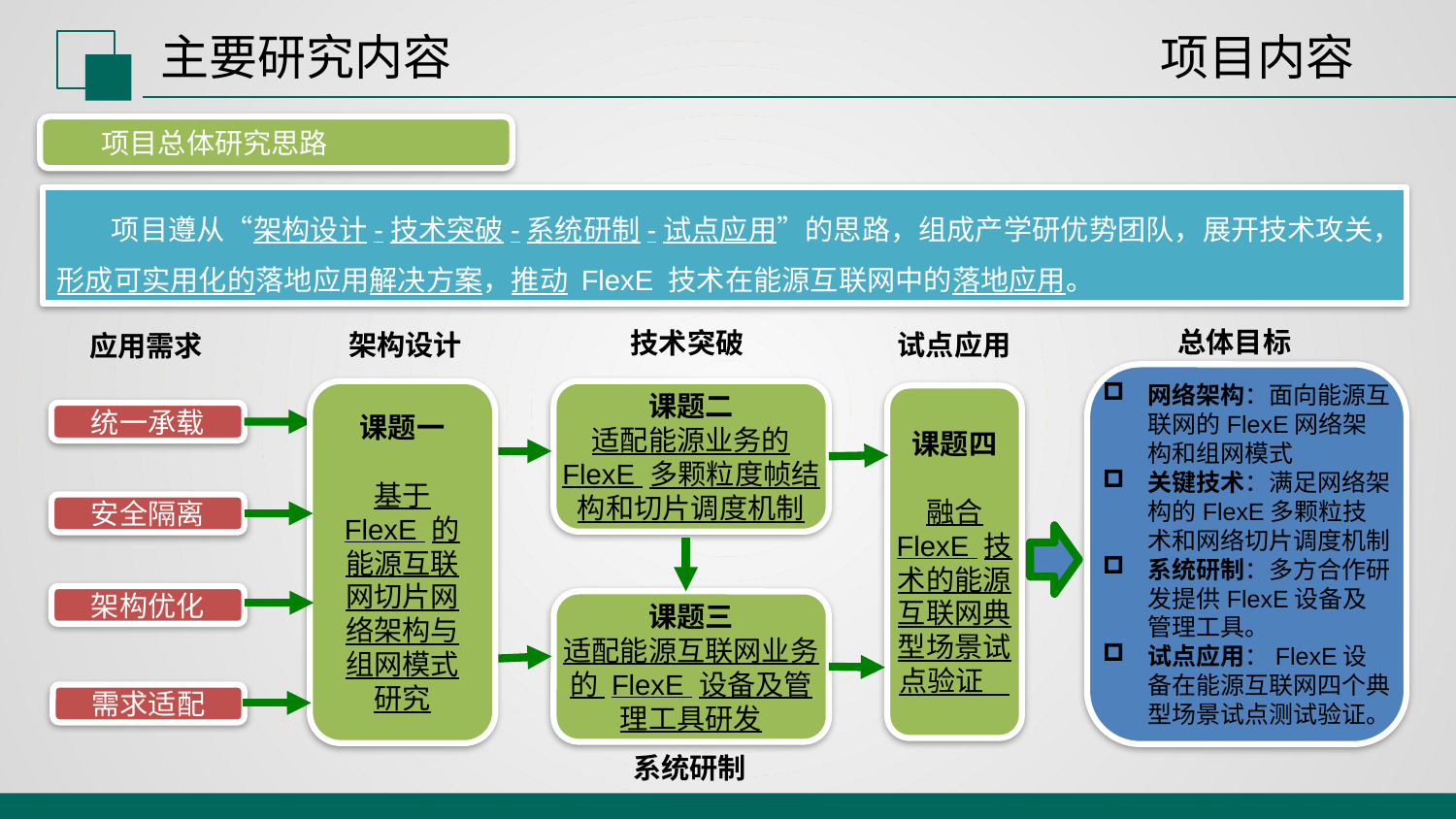

主要研究内容
项目内容
      项目总体研究思路
项目遵从“架构设计-技术突破-系统研制-试点应用”的思路，组成产学研优势团队，展开技术攻关，形成可实用化的落地应用解决方案，推动 FlexE 技术在能源互联网中的落地应用。
总体目标
技术突破
试点应用
架构设计
应用需求
网络架构：面向能源互联网的FlexE网络架构和组网模式
关键技术：满足网络架构的FlexE多颗粒技术和网络切片调度机制
系统研制：多方合作研发提供FlexE设备及管理工具。
试点应用：FlexE设备在能源互联网四个典型场景试点测试验证。
课题一

基于 FlexE 的能源互联网切片网络架构与组网模式研究
课题二
适配能源业务的 FlexE 多颗粒度帧结构和切片调度机制

课题四

融合 FlexE 技术的能源互联网典型场景试点验证

统一承载
安全隔离

架构优化
课题三
适配能源互联网业务的 FlexE 设备及管理工具研发
需求适配
系统研制